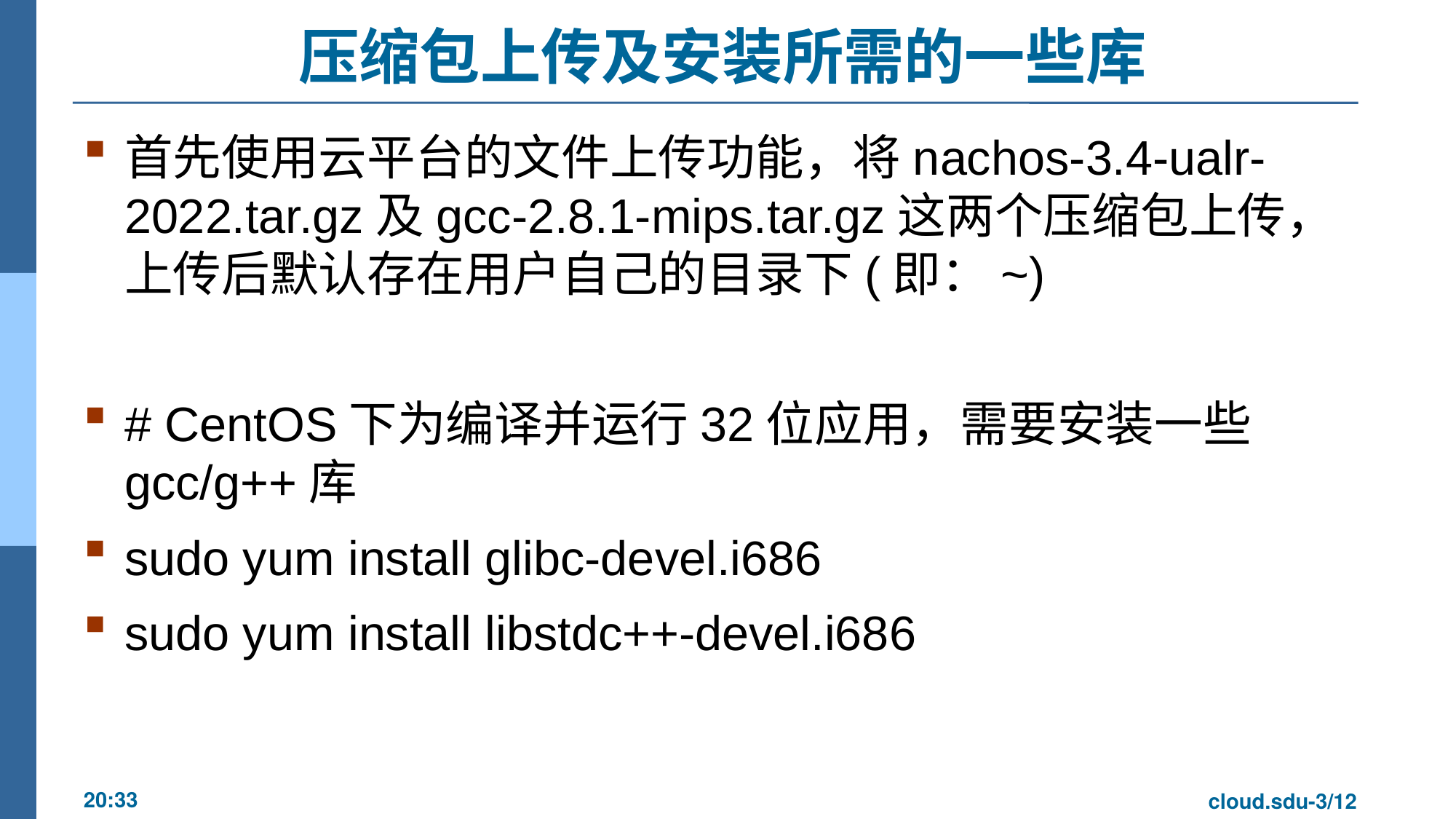

# 压缩包上传及安装所需的一些库
首先使用云平台的文件上传功能，将nachos-3.4-ualr-2022.tar.gz及gcc-2.8.1-mips.tar.gz这两个压缩包上传，上传后默认存在用户自己的目录下(即：~)

# CentOS下为编译并运行32位应用，需要安装一些gcc/g++库
sudo yum install glibc-devel.i686
sudo yum install libstdc++-devel.i686